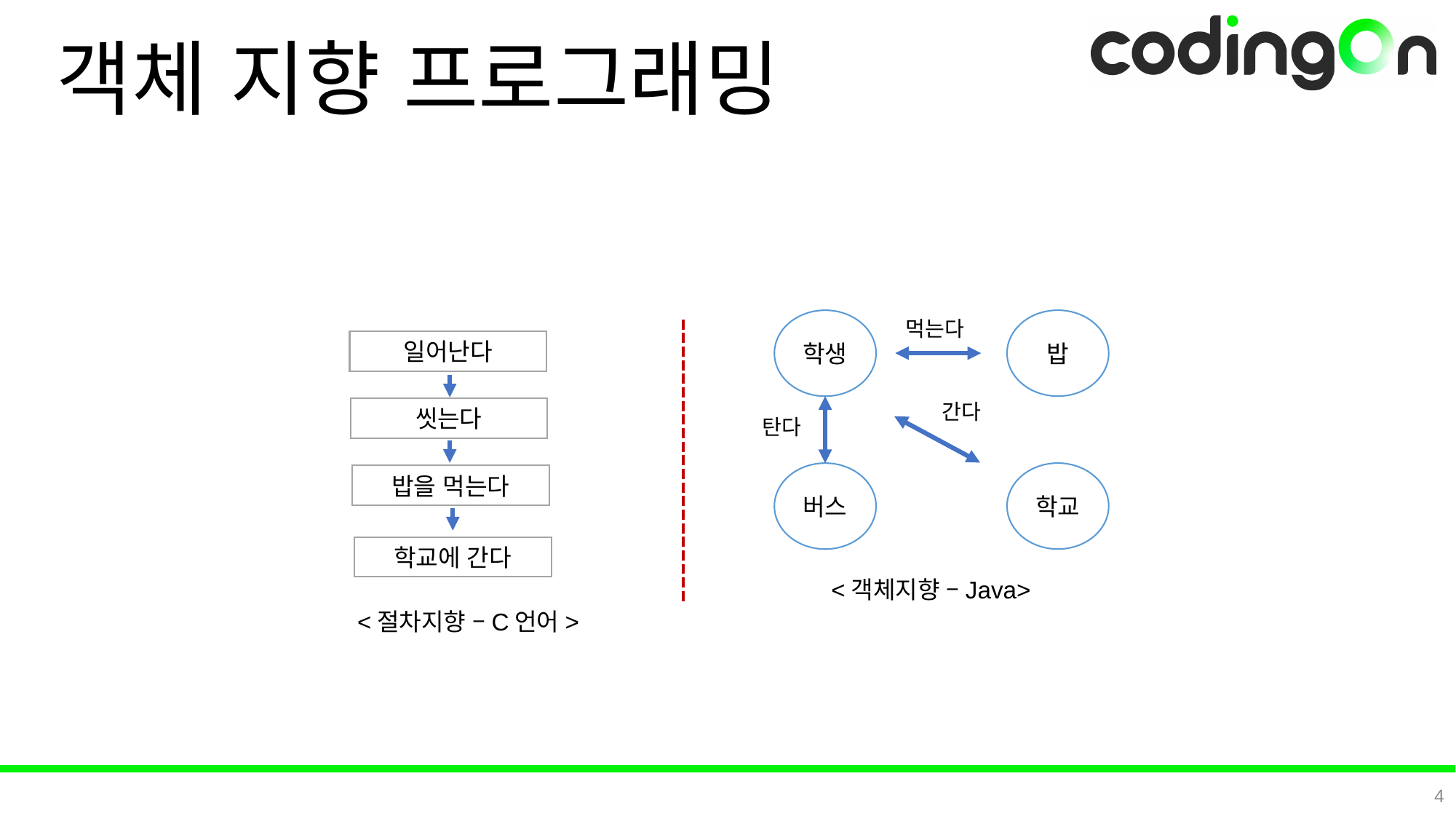

# 객체 지향 프로그래밍
밥
먹는다
학생
일어난다
간다
씻는다
탄다
학교
버스
밥을 먹는다
학교에 간다
<객체지향 –Java>
<절차지향 –C언어>
4